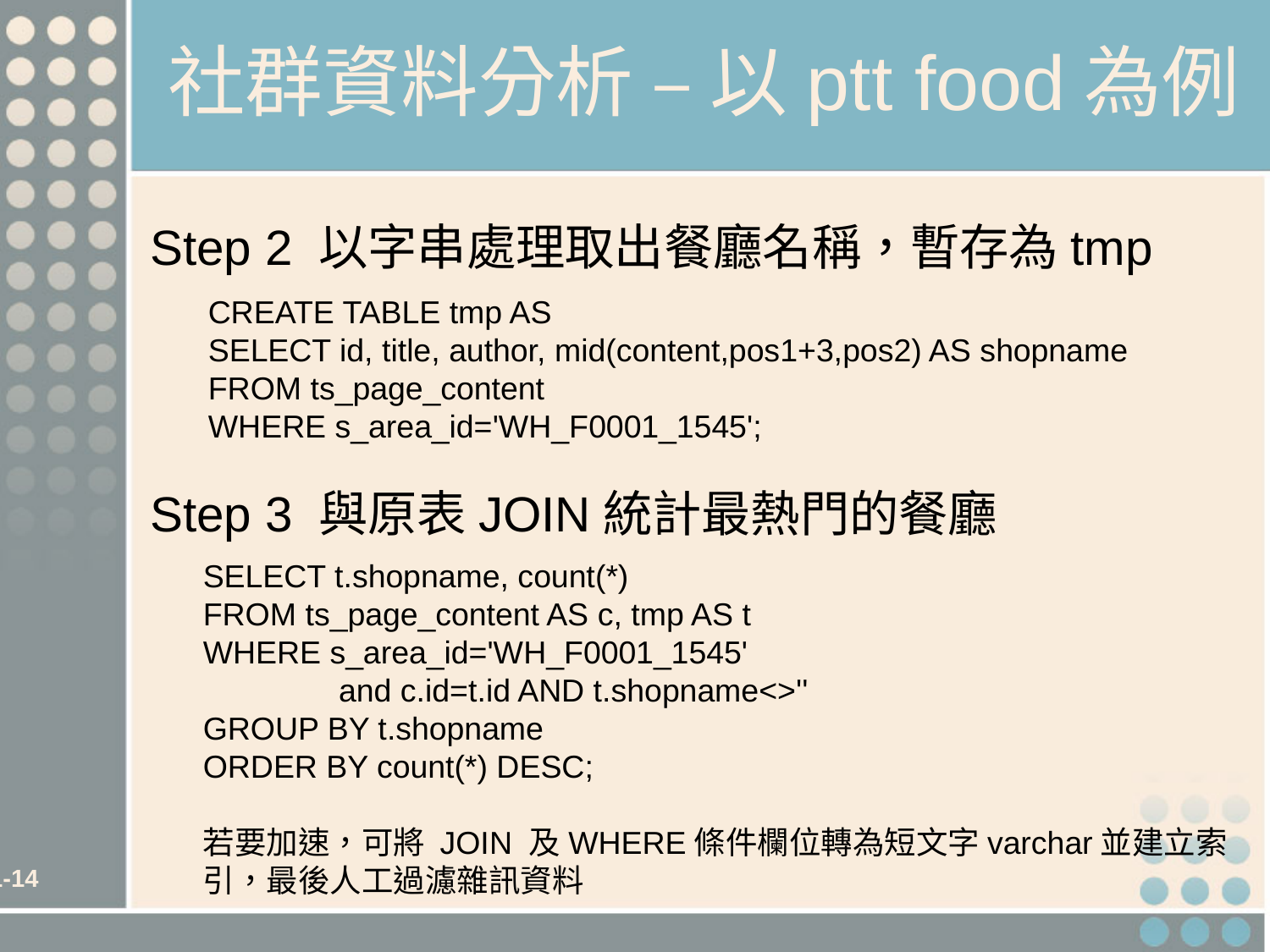

# 社群資料分析 – 以ptt food為例
Step 2 以字串處理取出餐廳名稱，暫存為tmp

Step 3 與原表JOIN統計最熱門的餐廳

CREATE TABLE tmp AS
SELECT id, title, author, mid(content,pos1+3,pos2) AS shopname
FROM ts_page_content
WHERE s_area_id='WH_F0001_1545';
SELECT t.shopname, count(*)
FROM ts_page_content AS c, tmp AS t
WHERE s_area_id='WH_F0001_1545'
	 and c.id=t.id AND t.shopname<>''
GROUP BY t.shopname
ORDER BY count(*) DESC;

若要加速，可將 JOIN 及WHERE條件欄位轉為短文字varchar並建立索引，最後人工過濾雜訊資料